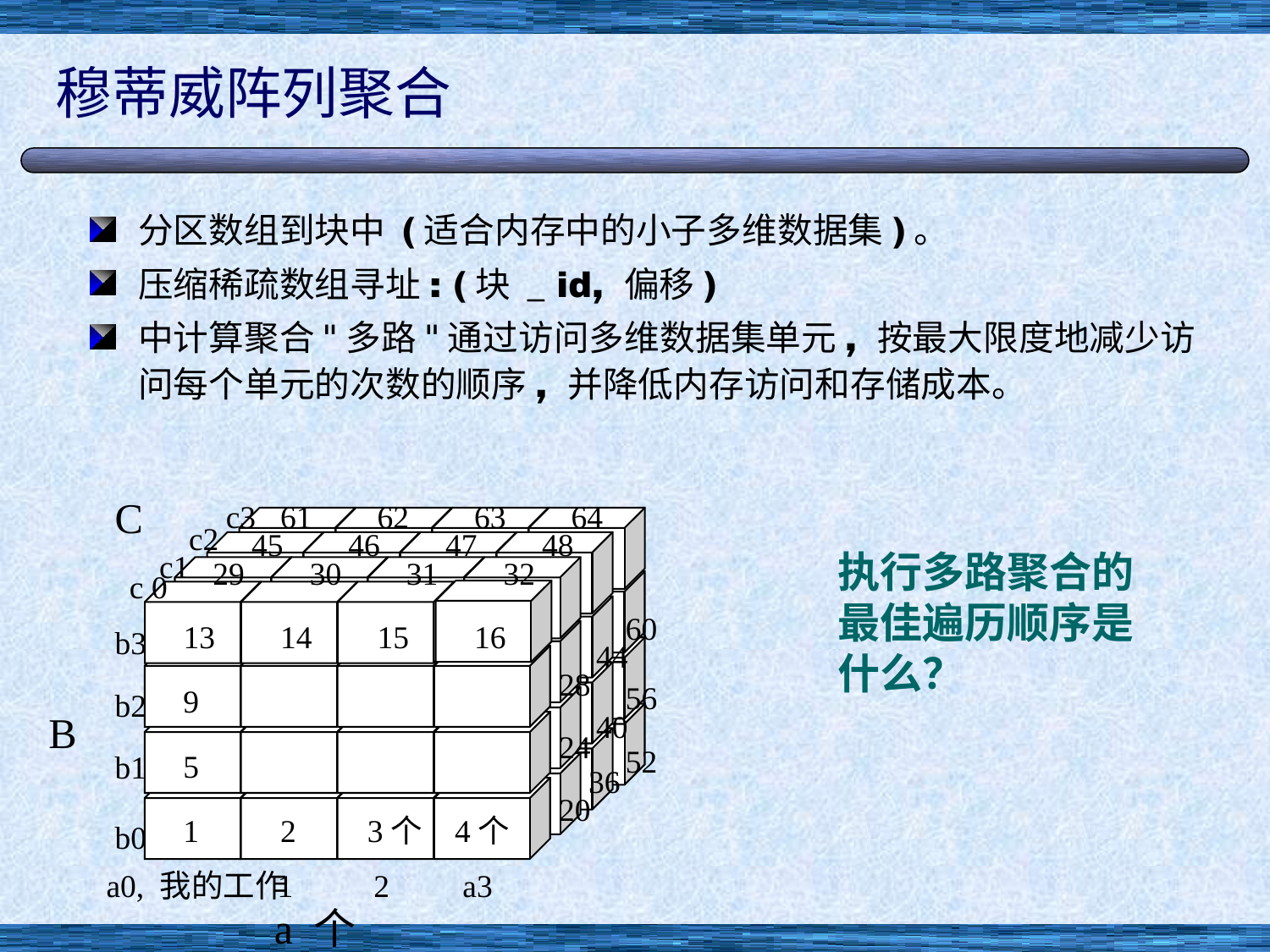

# 穆蒂威阵列聚合
分区数组到块中 (适合内存中的小子多维数据集)。
压缩稀疏数组寻址: (块 _ id, 偏移)
中计算聚合"多路"通过访问多维数据集单元, 按最大限度地减少访问每个单元的次数的顺序, 并降低内存访问和存储成本。
C
c3
61
62
63
64

c2
45
46
47
48

c1
29
30
31
32

c 0

B

60
13
14
15
16

b3
44

28
56
9
b2

B
40

24

52
5
b1

36

20
1
2
3个
4个
b0
a0, 我的工作
1
2
a3
a 个
执行多路聚合的最佳遍历顺序是什么？